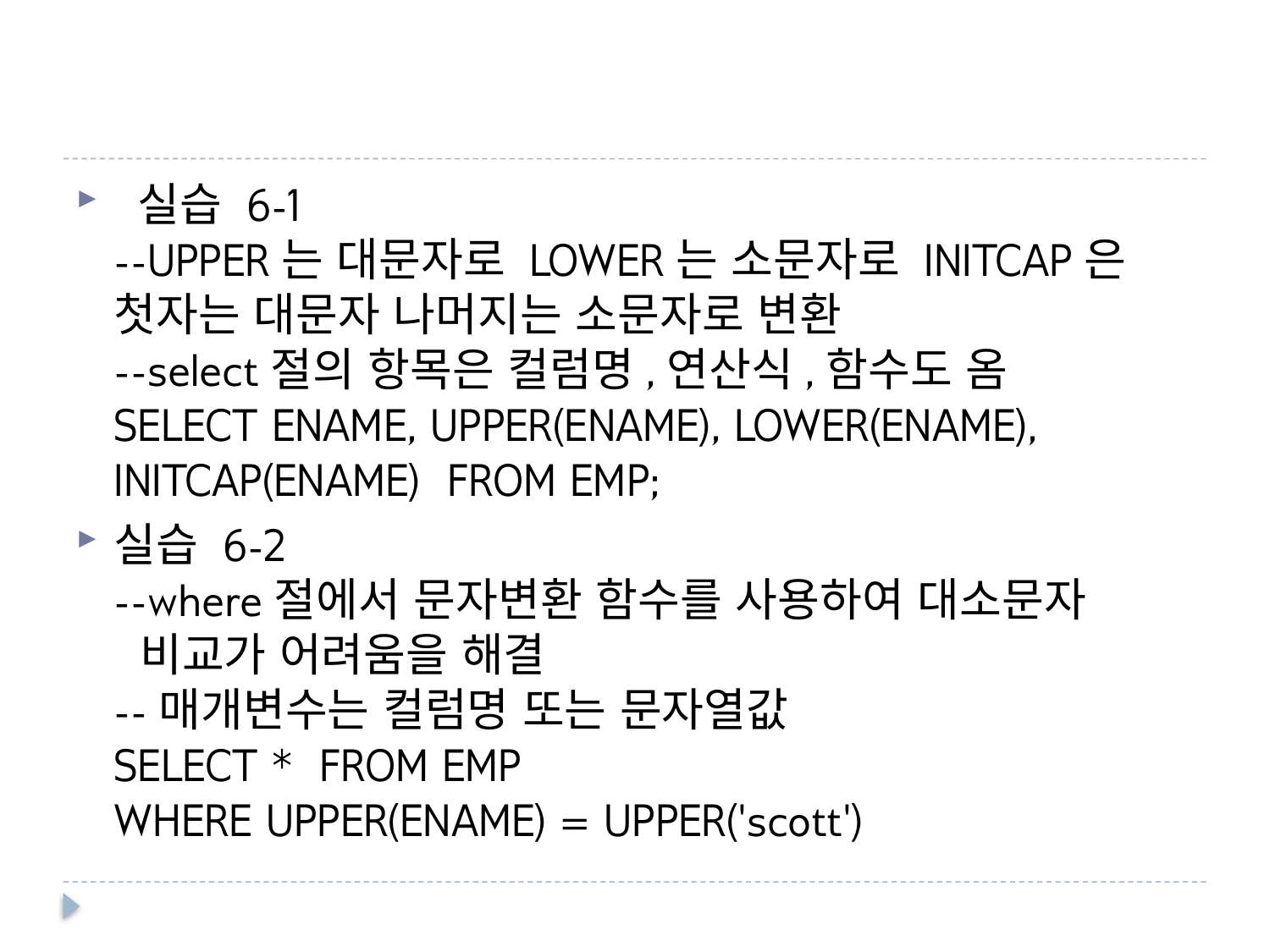

#
 실습 6-1
--UPPER는 대문자로 LOWER는 소문자로 INITCAP은
첫자는 대문자 나머지는 소문자로 변환
--select절의 항목은 컬럼명,연산식,함수도 옴
SELECT ENAME, UPPER(ENAME), LOWER(ENAME), INITCAP(ENAME)  FROM EMP;
실습 6-2
--where절에서 문자변환 함수를 사용하여 대소문자
  비교가 어려움을 해결
--매개변수는 컬럼명 또는 문자열값
SELECT *  FROM EMP
WHERE UPPER(ENAME) = UPPER('scott')